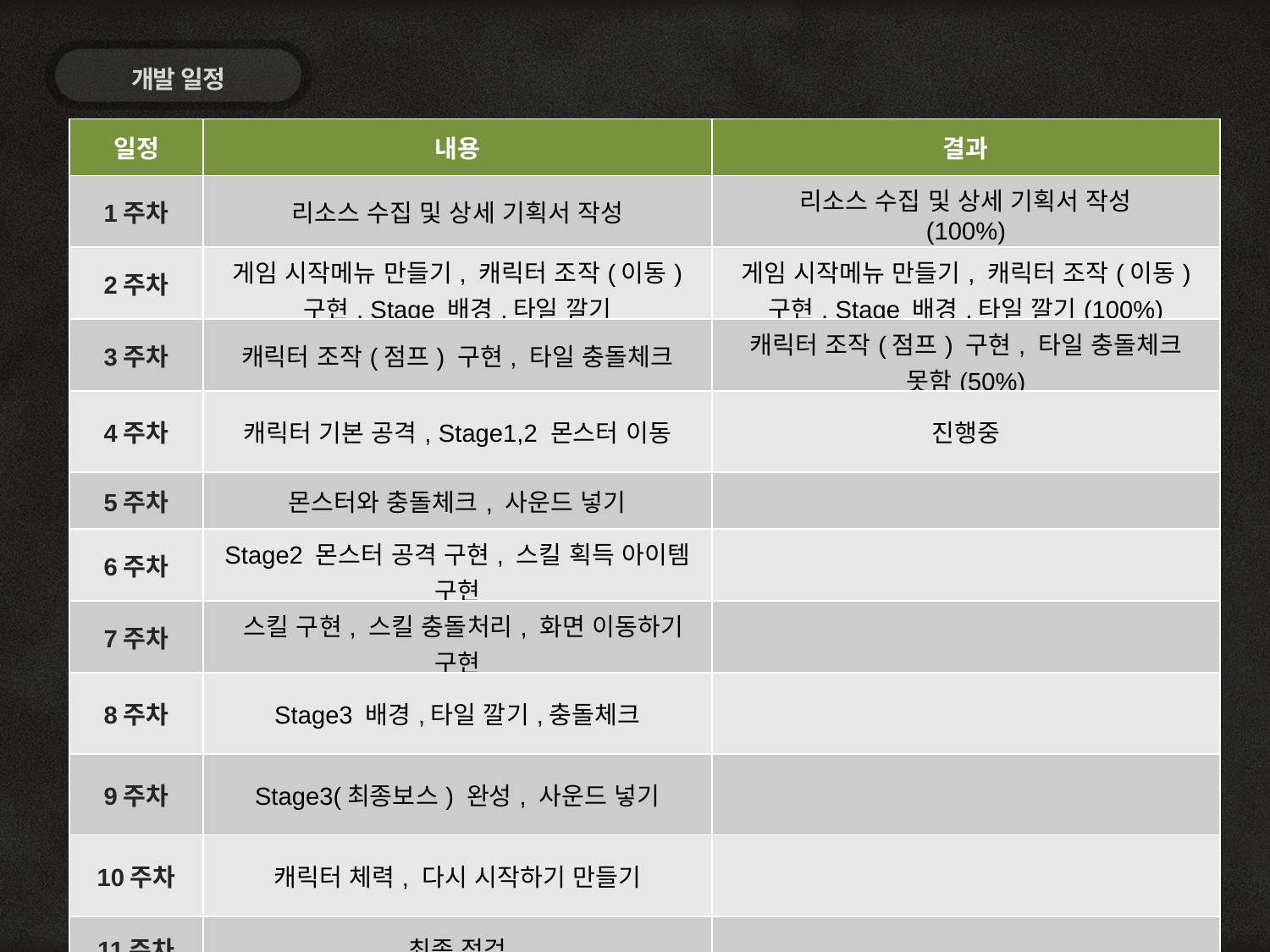

개발 일정
| 일정 | 내용 | 결과 |
| --- | --- | --- |
| 1주차 | 리소스 수집 및 상세 기획서 작성 | 리소스 수집 및 상세 기획서 작성 (100%) |
| 2주차 | 게임 시작메뉴 만들기, 캐릭터 조작(이동) 구현, Stage 배경,타일 깔기 | 게임 시작메뉴 만들기, 캐릭터 조작(이동) 구현, Stage 배경,타일 깔기(100%) |
| 3주차 | 캐릭터 조작(점프) 구현, 타일 충돌체크 | 캐릭터 조작(점프) 구현, 타일 충돌체크 못함(50%) |
| 4주차 | 캐릭터 기본 공격, Stage1,2 몬스터 이동 | 진행중 |
| 5주차 | 몬스터와 충돌체크, 사운드 넣기 |  |
| 6주차 | Stage2 몬스터 공격 구현, 스킬 획득 아이템 구현 |  |
| 7주차 | 스킬 구현, 스킬 충돌처리, 화면 이동하기 구현 |  |
| 8주차 | Stage3 배경,타일 깔기,충돌체크 |  |
| 9주차 | Stage3(최종보스) 완성, 사운드 넣기 |  |
| 10주차 | 캐릭터 체력, 다시 시작하기 만들기 |  |
| 11주차 | 최종 점검 |  |